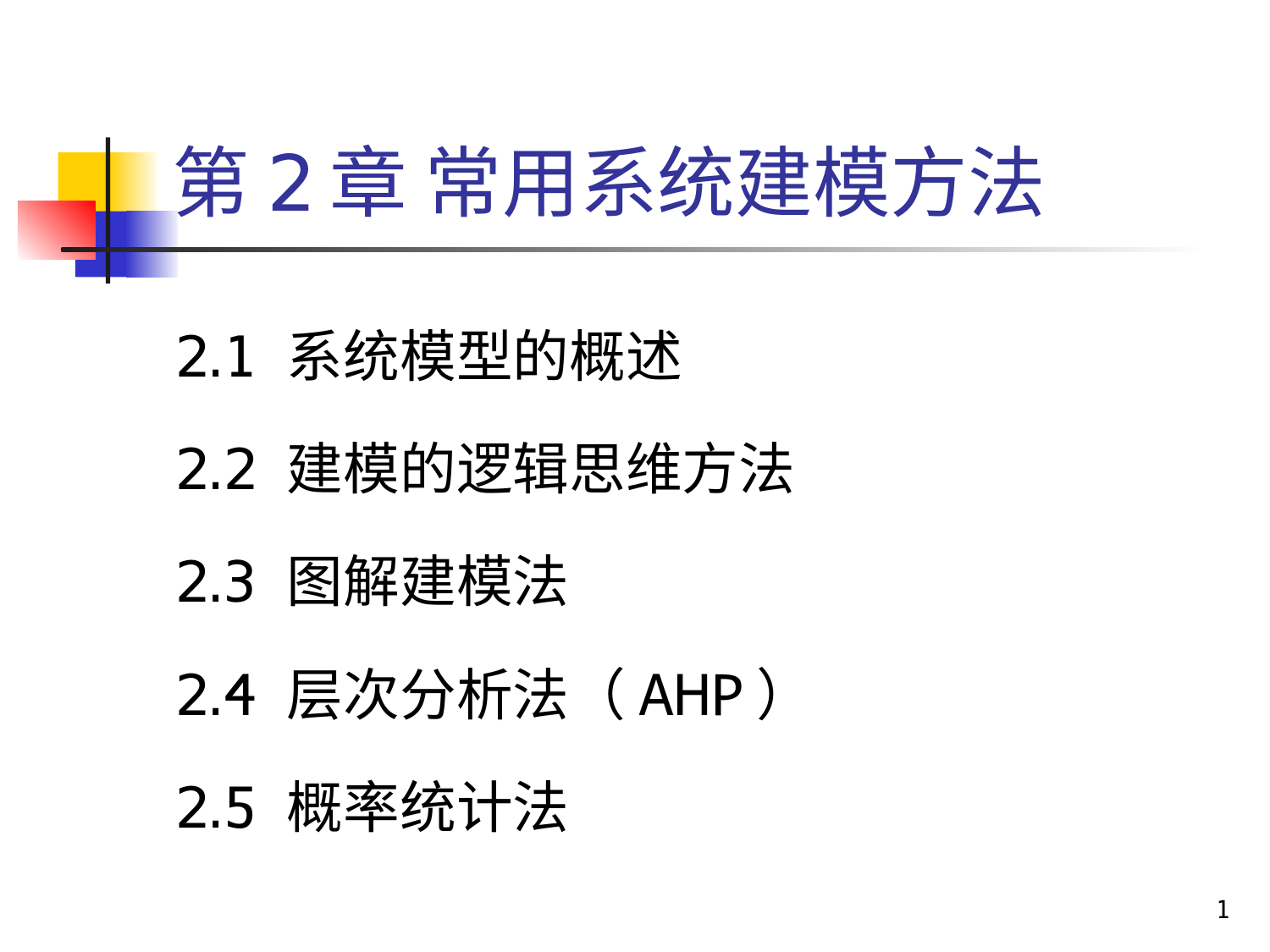

# 第2章 常用系统建模方法
2.1 系统模型的概述
2.2 建模的逻辑思维方法
2.3 图解建模法
2.4 层次分析法（AHP）
2.5 概率统计法
1